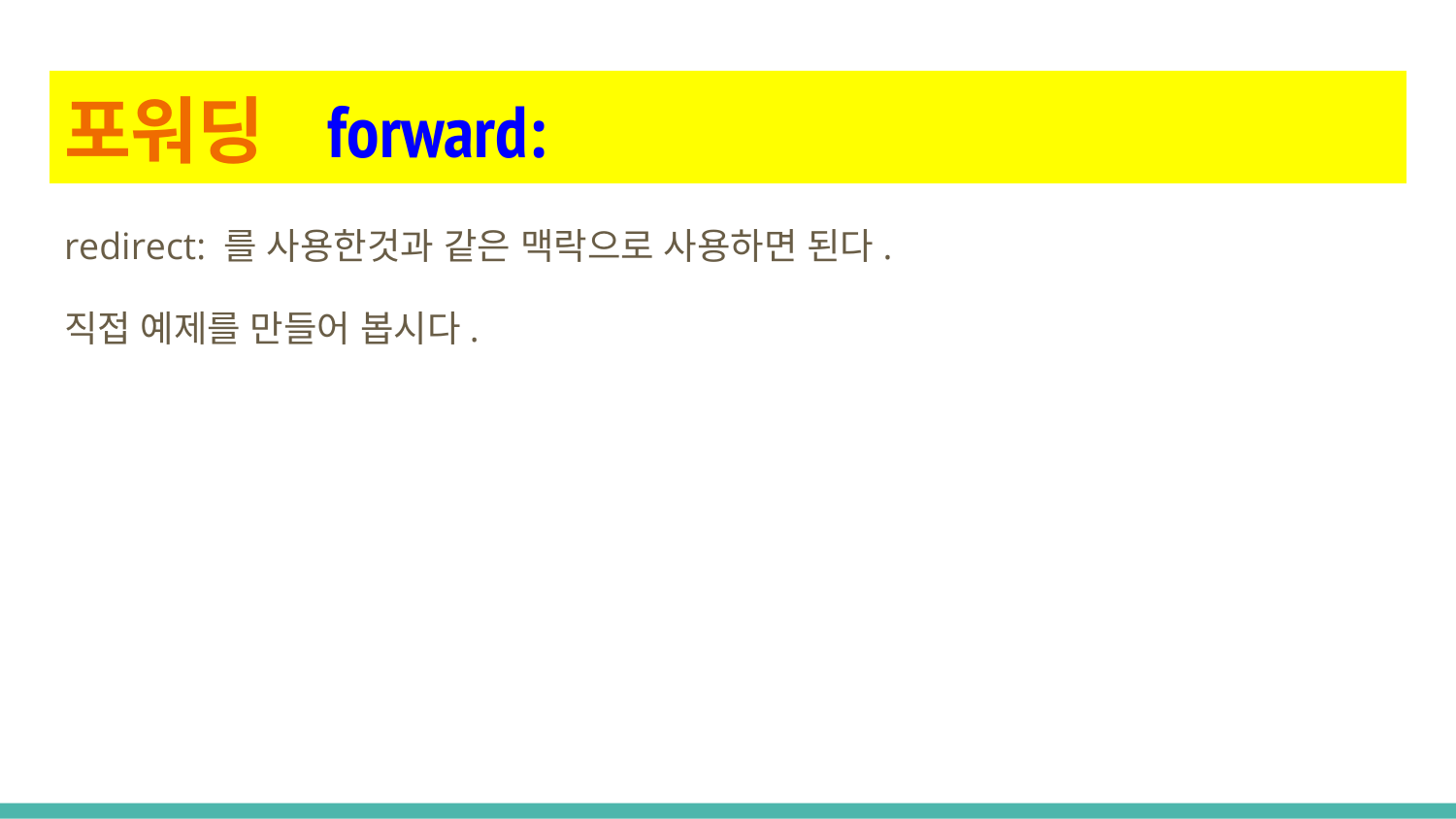

# 포워딩   forward:
redirect: 를 사용한것과 같은 맥락으로 사용하면 된다.
직접 예제를 만들어 봅시다.